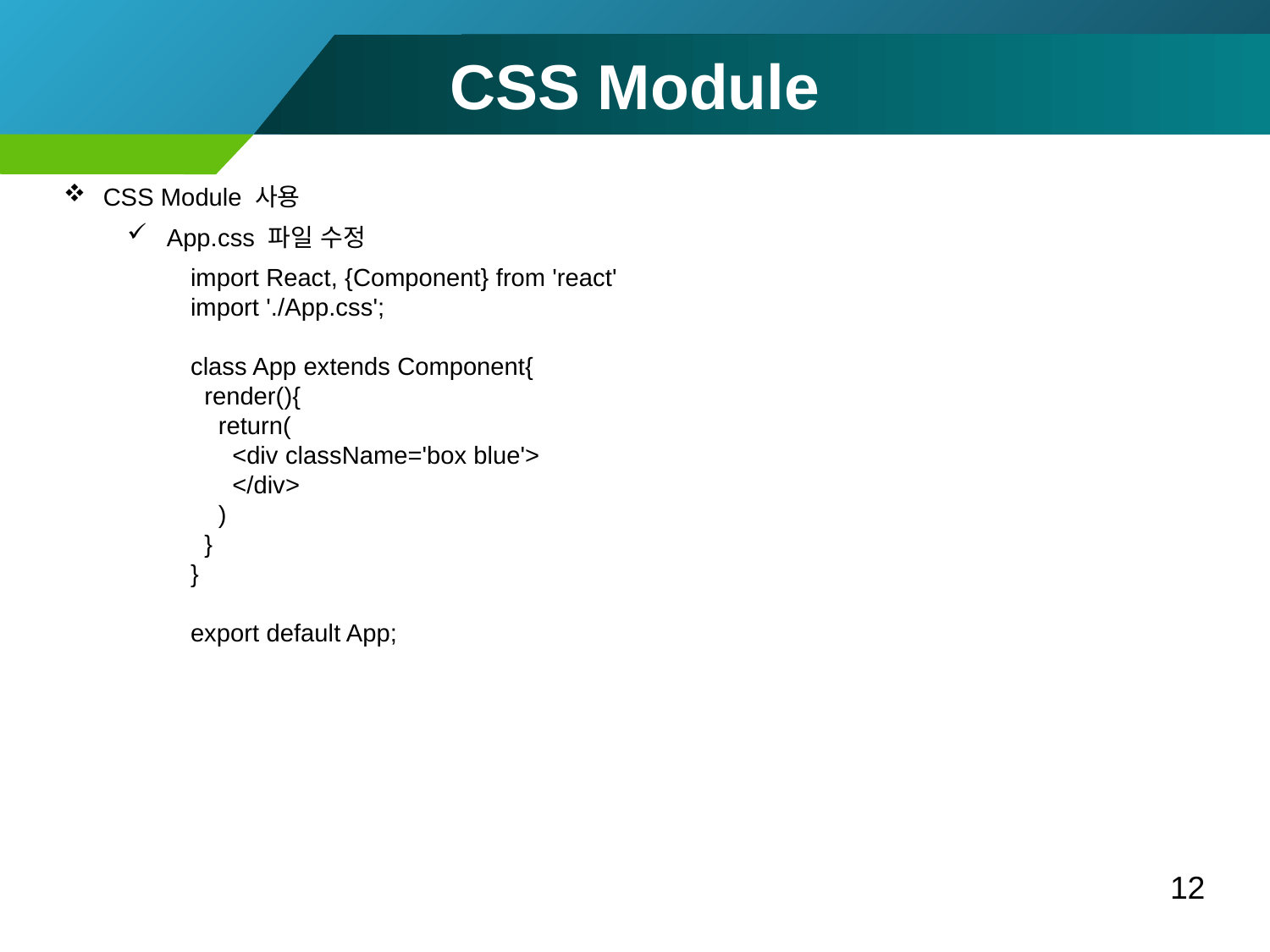

CSS Module
CSS Module 사용
App.css 파일 수정
import React, {Component} from 'react'
import './App.css';

class App extends Component{
  render(){
    return(
      <div className='box blue'>
      </div>
    )
  }
}

export default App;
12